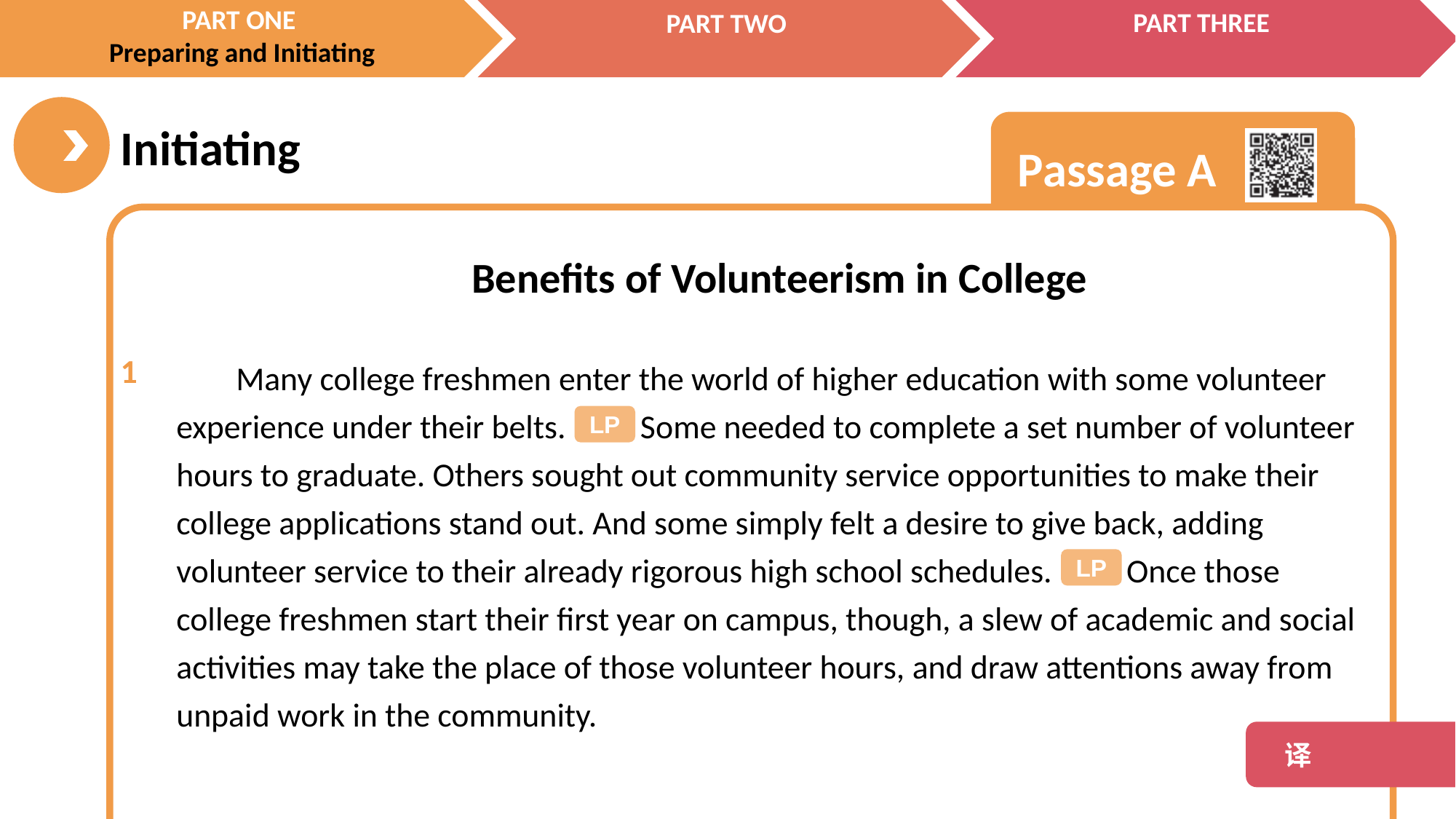

Benefits of Volunteerism in College

        Many college freshmen enter the world of higher education with some volunteer experience under their belts.          Some needed to complete a set number of volunteer hours to graduate. Others sought out community service opportunities to make their college applications stand out. And some simply felt a desire to give back, adding volunteer service to their already rigorous high school schedules.          Once those college freshmen start their first year on campus, though, a slew of academic and social activities may take the place of those volunteer hours, and draw attentions away from unpaid work in the community.

1

LP
LP
   译